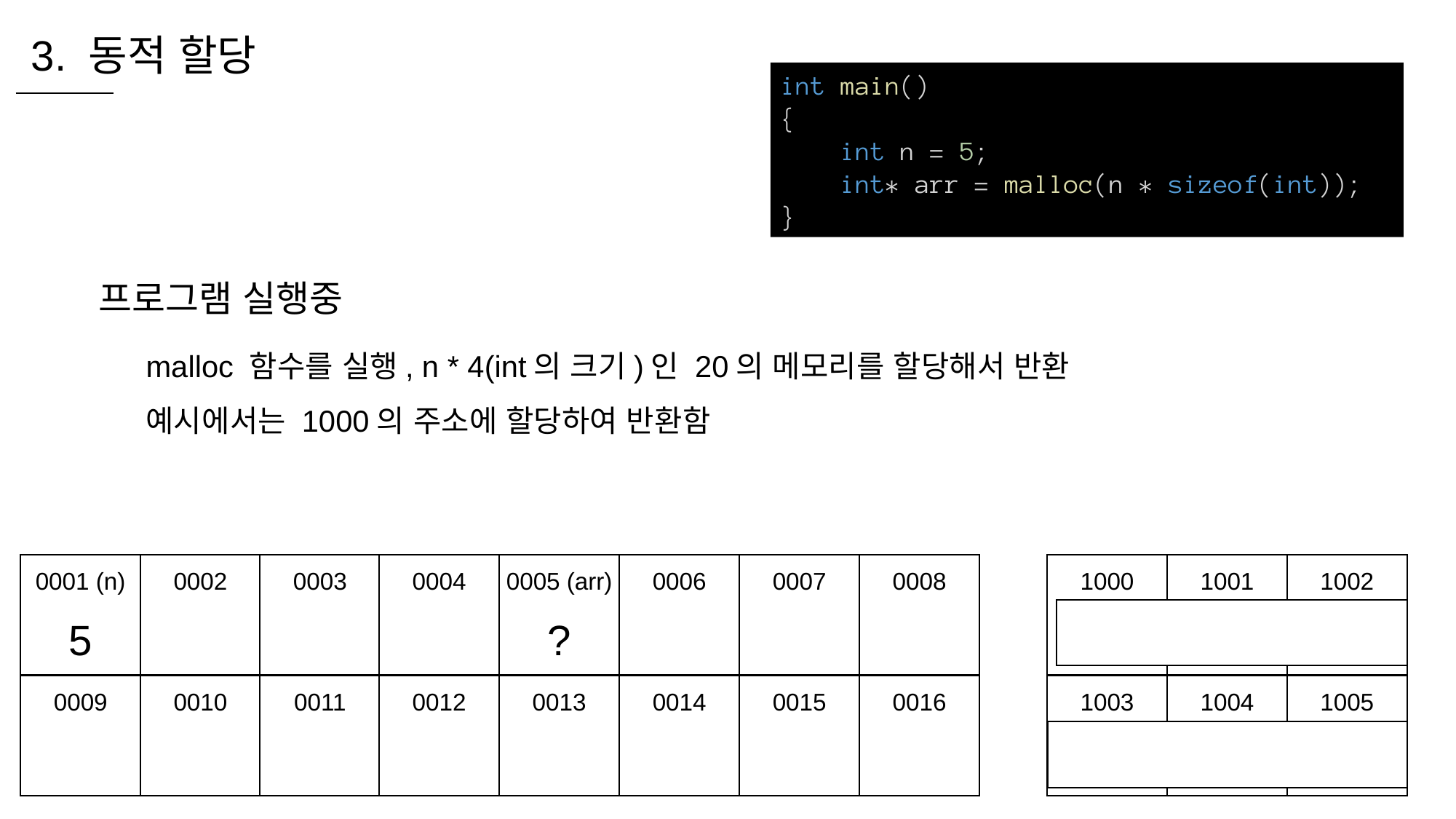

3. 동적 할당
int main()
{
    int n = 5;
    int* arr = malloc(n * sizeof(int));
}
프로그램 실행중
malloc 함수를 실행, n * 4(int의 크기)인 20의 메모리를 할당해서 반환
예시에서는 1000의 주소에 할당하여 반환함
0001 (n)

5
0002

?
0003

a
0004

a
0005 (arr)

?
0006

a
0007

a
0008

a
1000

a
1001

a
1002

a

0009

5
0010

?
0011

a
0012

a
0013

a
0014

a
0015

a
0016

a
1003

a
1004

a
1005

a